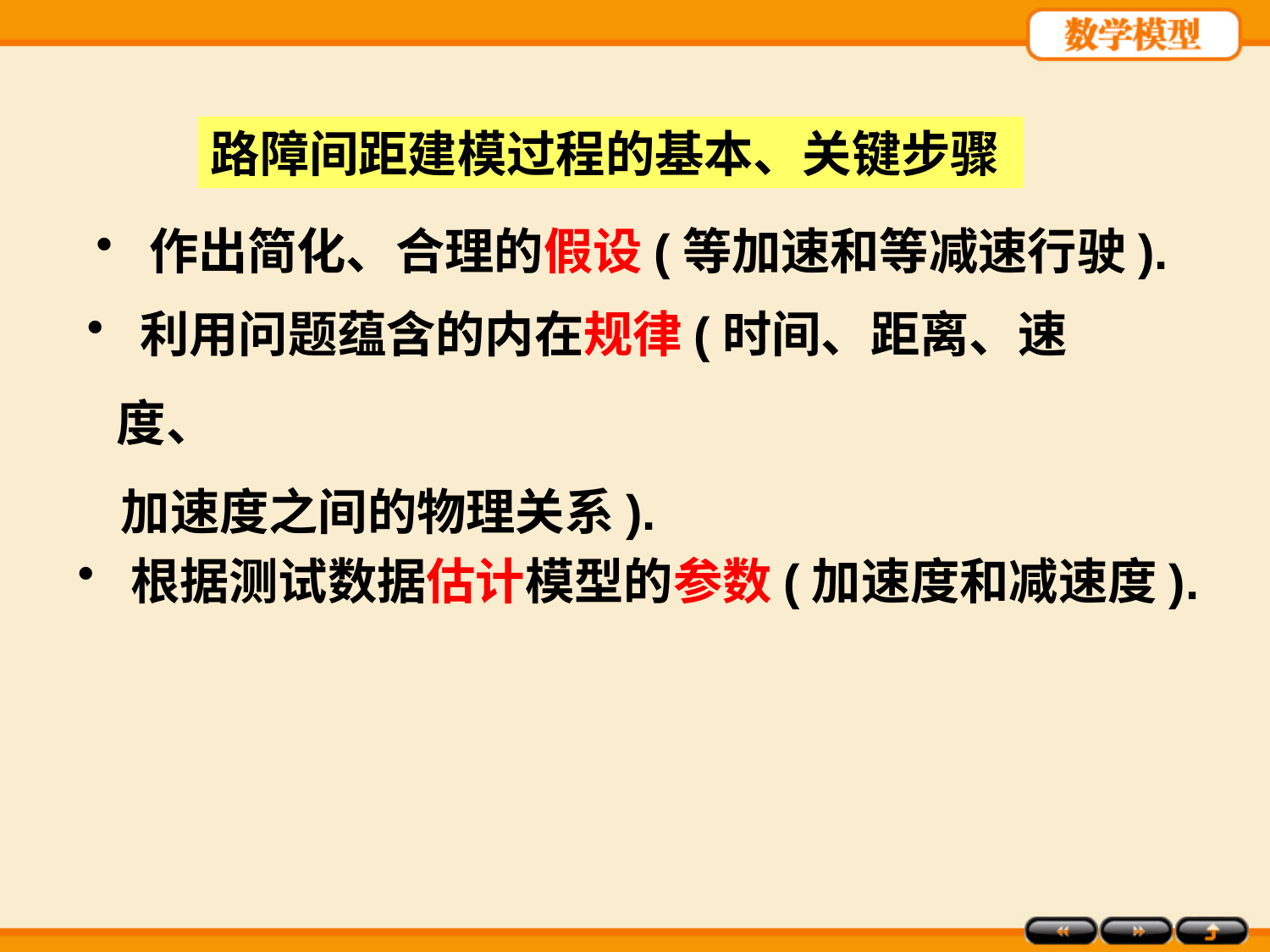

路障间距建模过程的基本、关键步骤
 作出简化、合理的假设(等加速和等减速行驶).
 利用问题蕴含的内在规律(时间、距离、速度、
  加速度之间的物理关系).
 根据测试数据估计模型的参数(加速度和减速度).